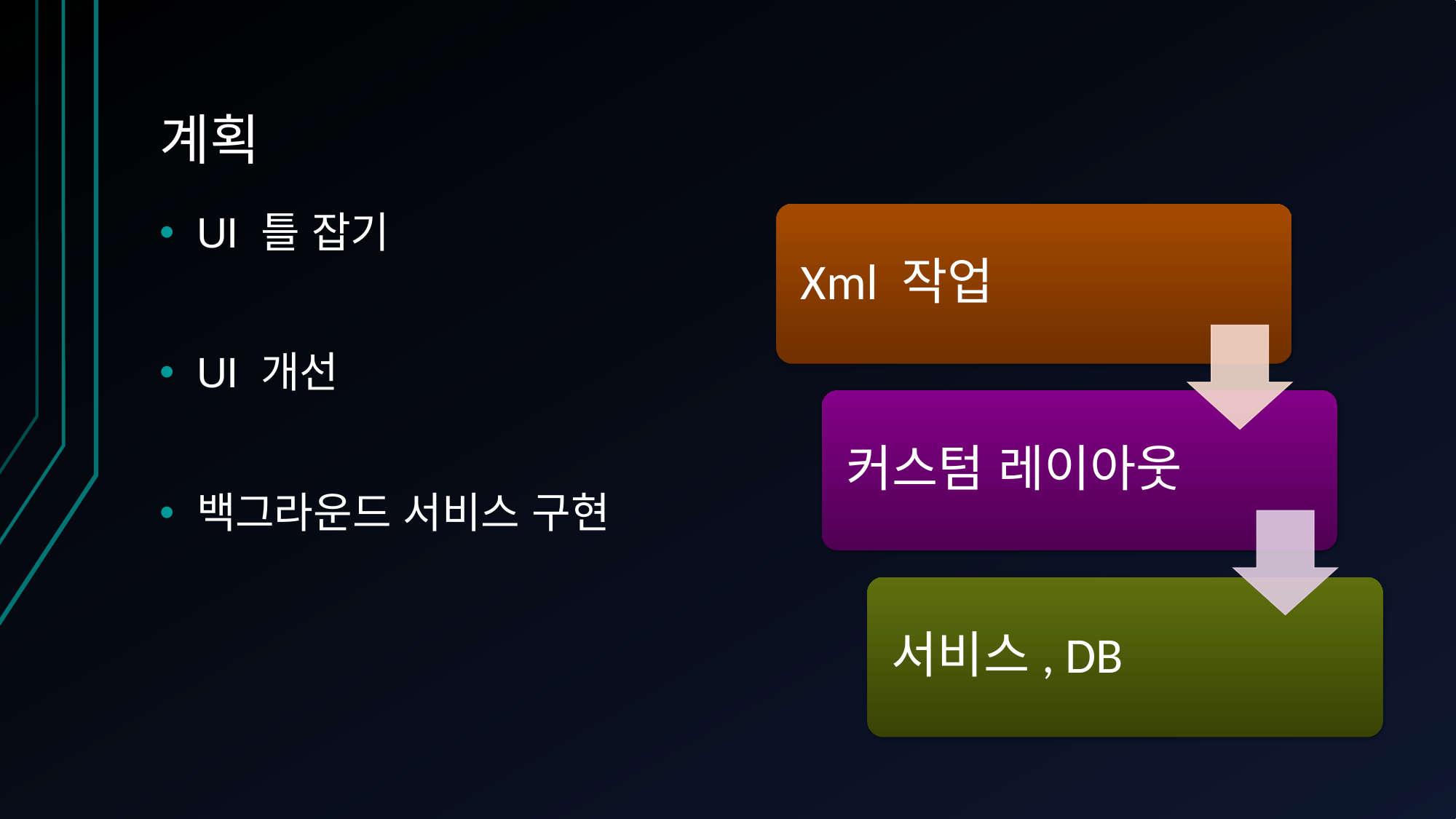

# 계획
Xml 작업
커스텀 레이아웃
서비스, DB

UI 틀 잡기

UI 개선

백그라운드 서비스 구현